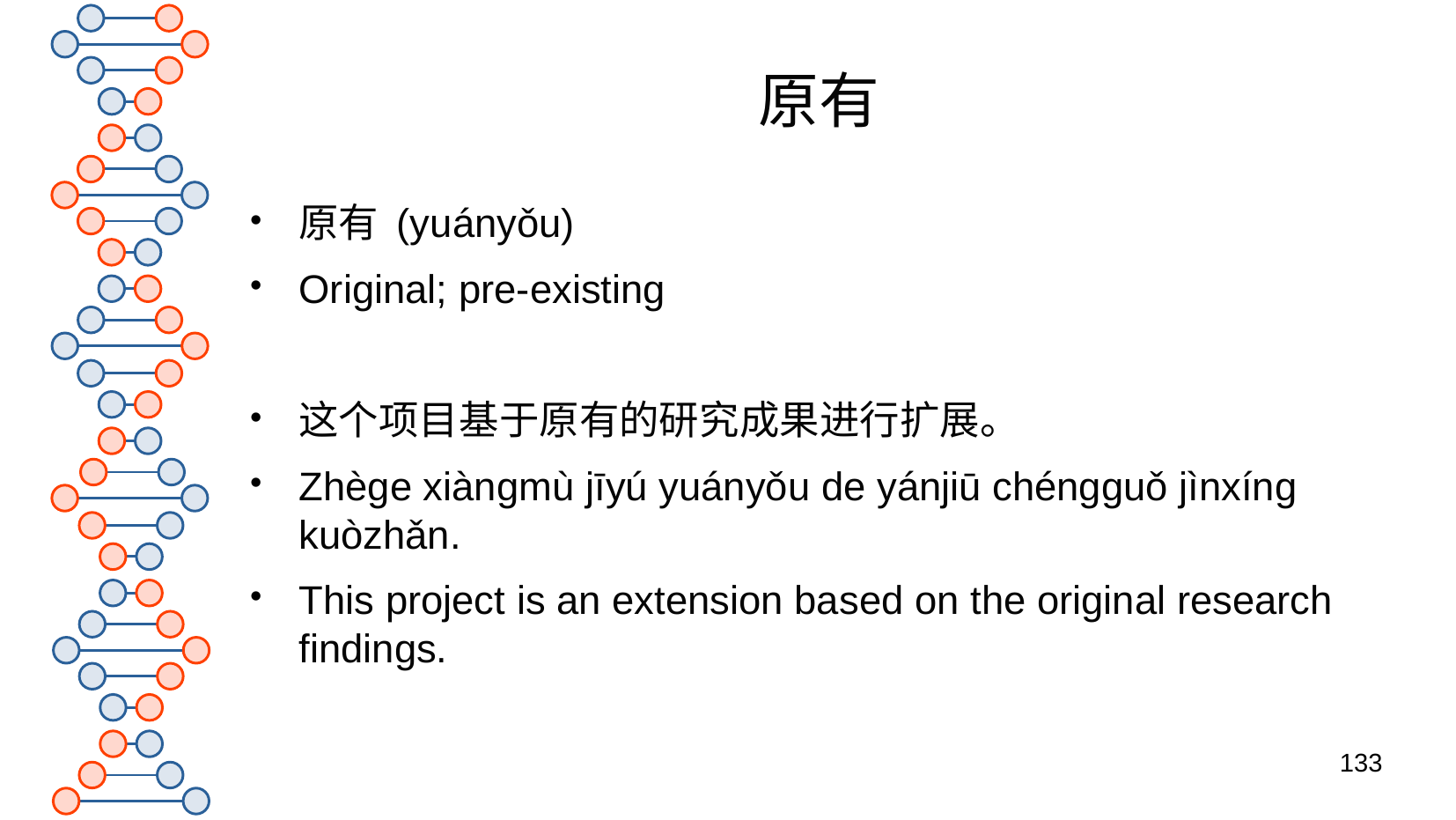

# 原有
原有 (yuányǒu)
Original; pre-existing

这个项目基于原有的研究成果进行扩展。
Zhège xiàngmù jīyú yuányǒu de yánjiū chéngguǒ jìnxíng kuòzhǎn.
This project is an extension based on the original research findings.

133